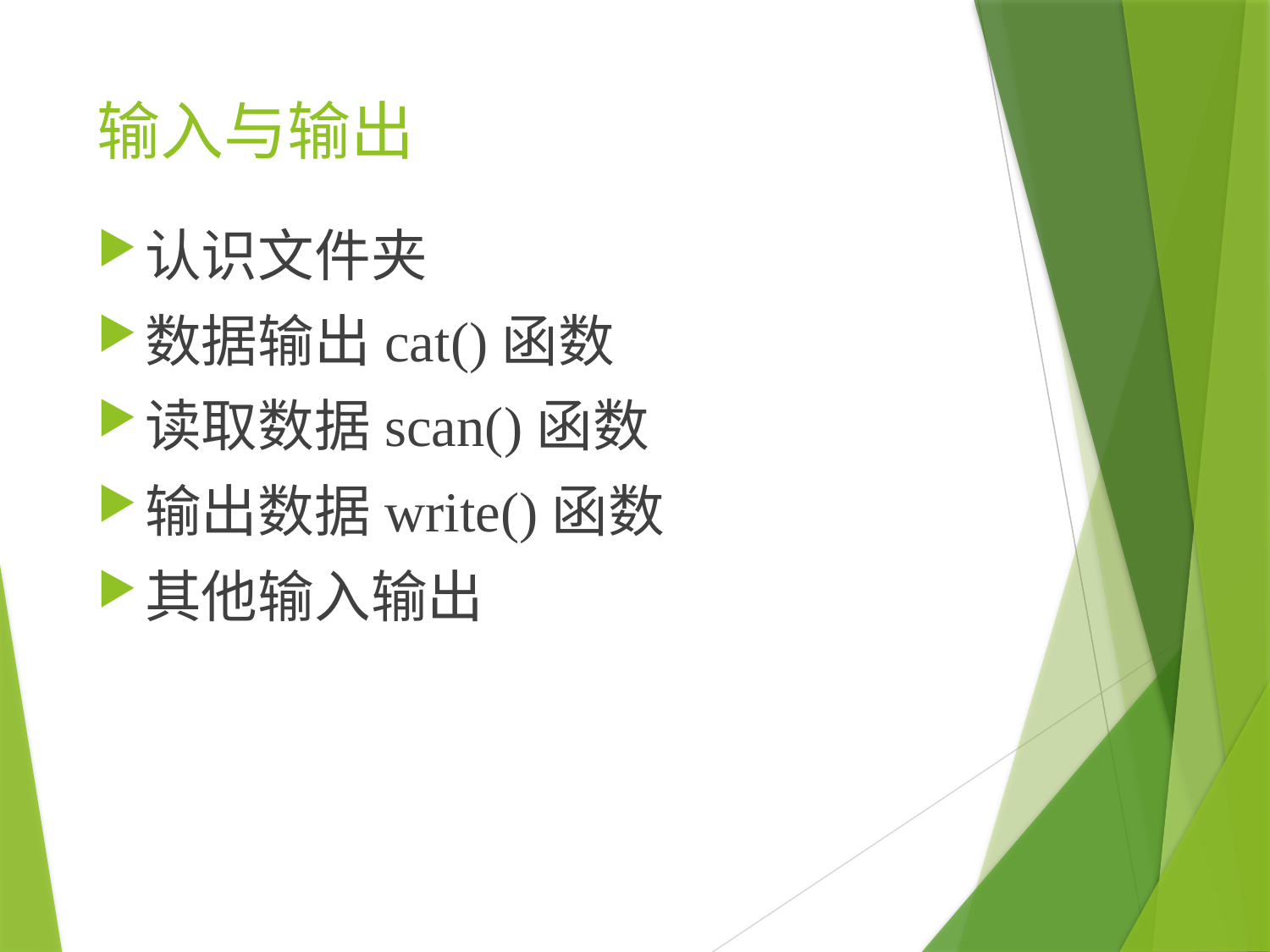

# 输入与输出
认识文件夹
数据输出cat()函数
读取数据scan()函数
输出数据write()函数
其他输入输出